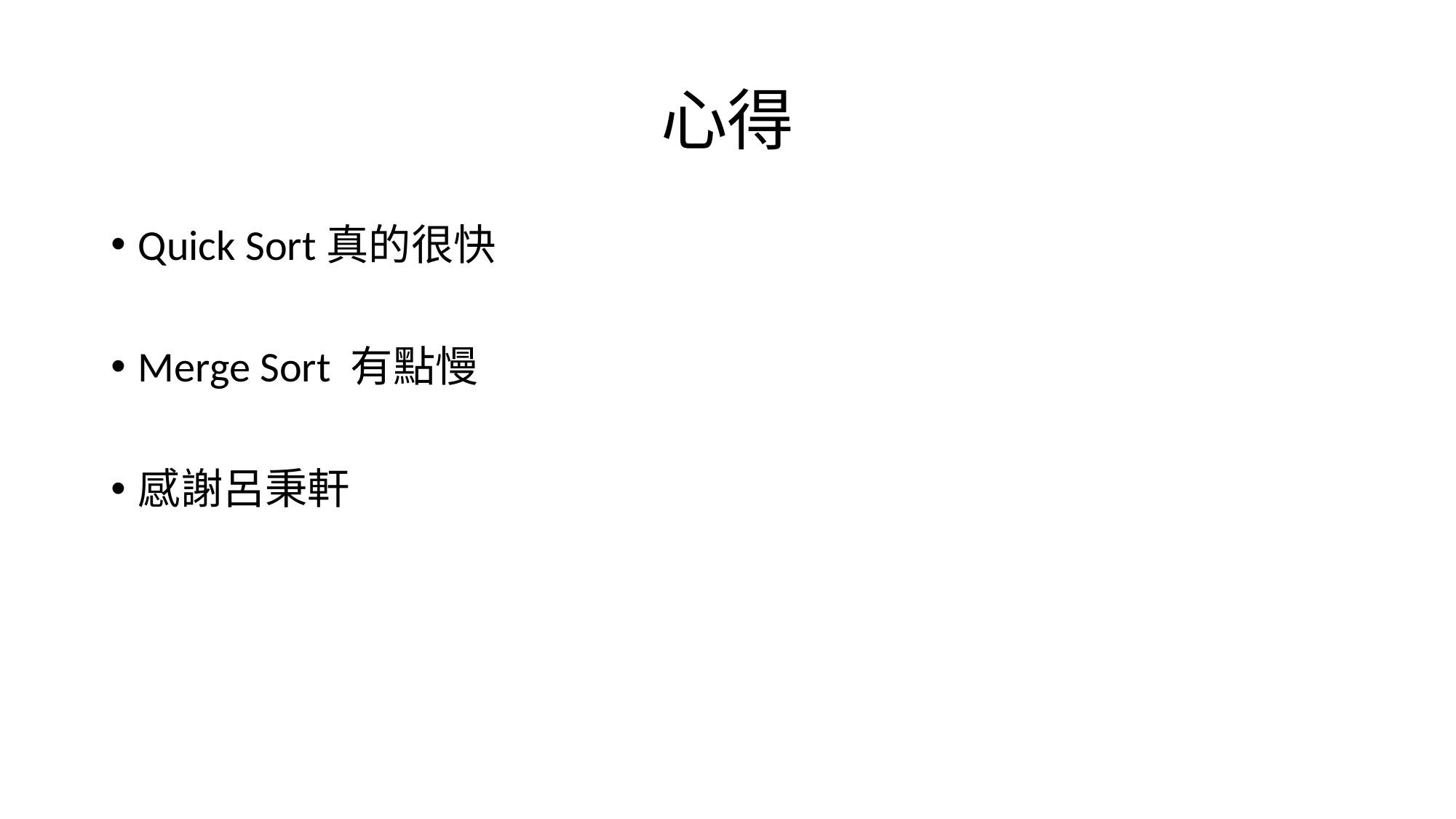

# 心得
Quick Sort真的很快

Merge Sort 有點慢

感謝呂秉軒